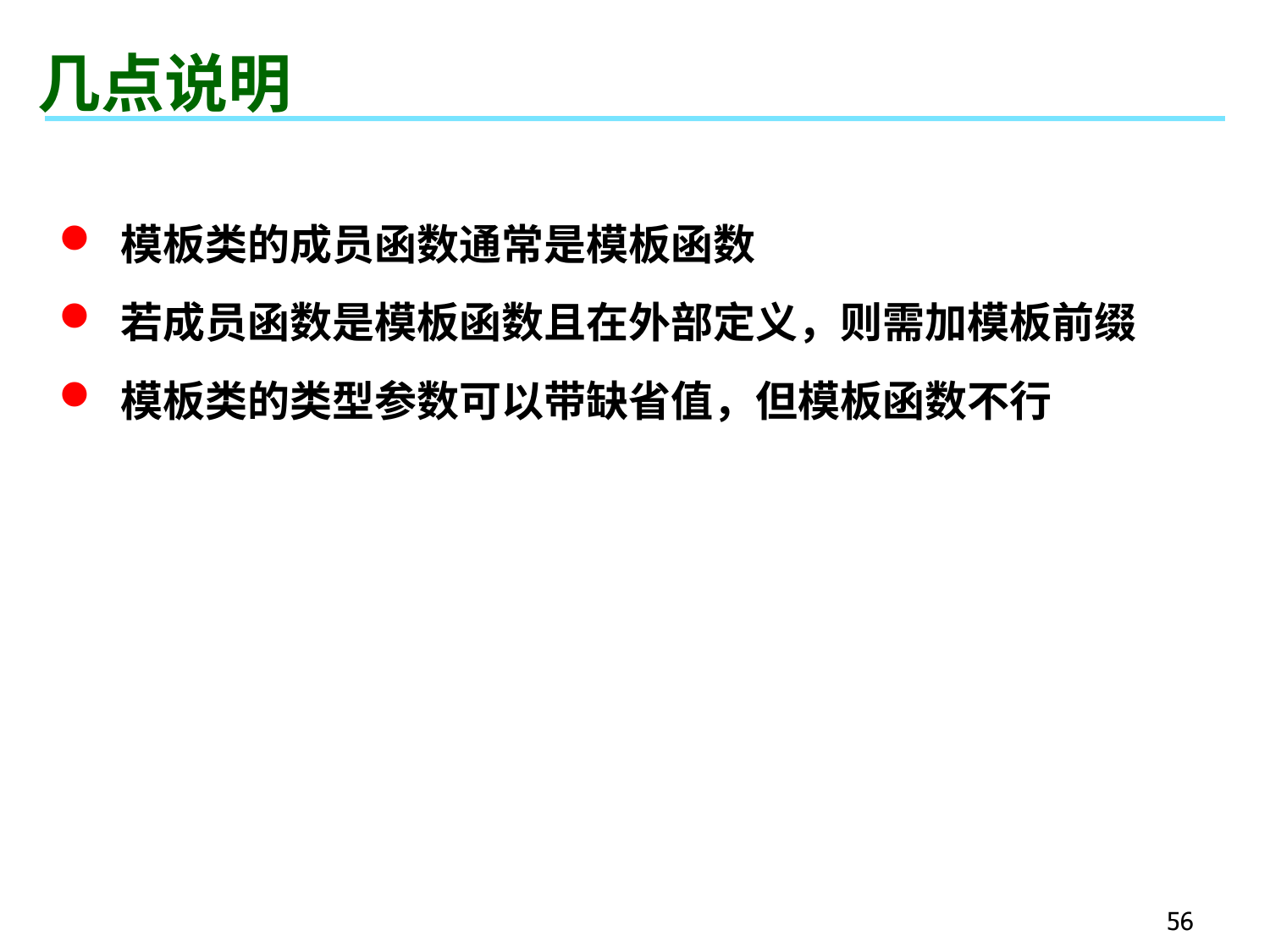

# 几点说明
 模板类的成员函数通常是模板函数
 若成员函数是模板函数且在外部定义，则需加模板前缀
 模板类的类型参数可以带缺省值，但模板函数不行
56